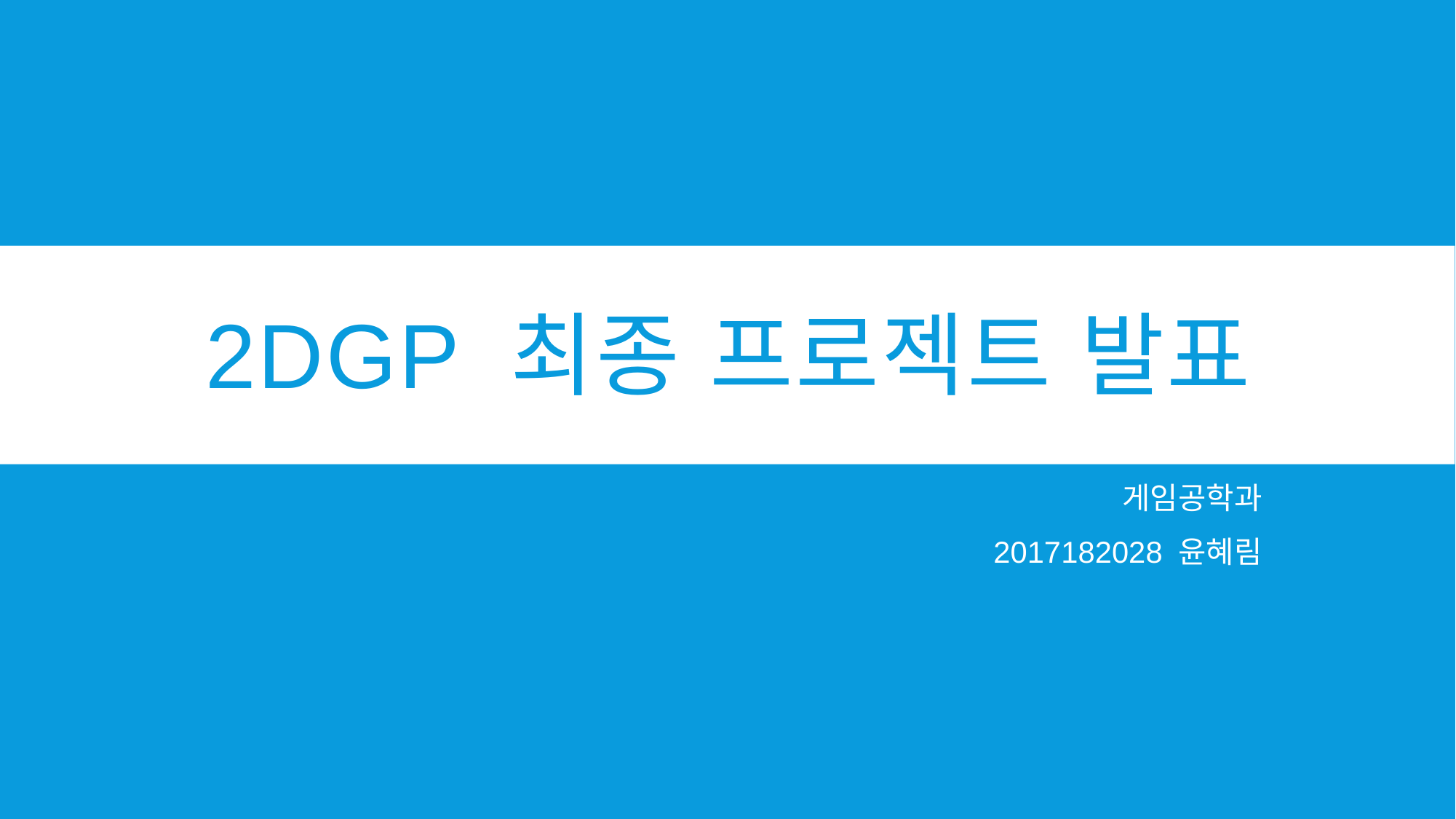

# 2DGP 최종 프로젝트 발표
게임공학과
2017182028 윤혜림